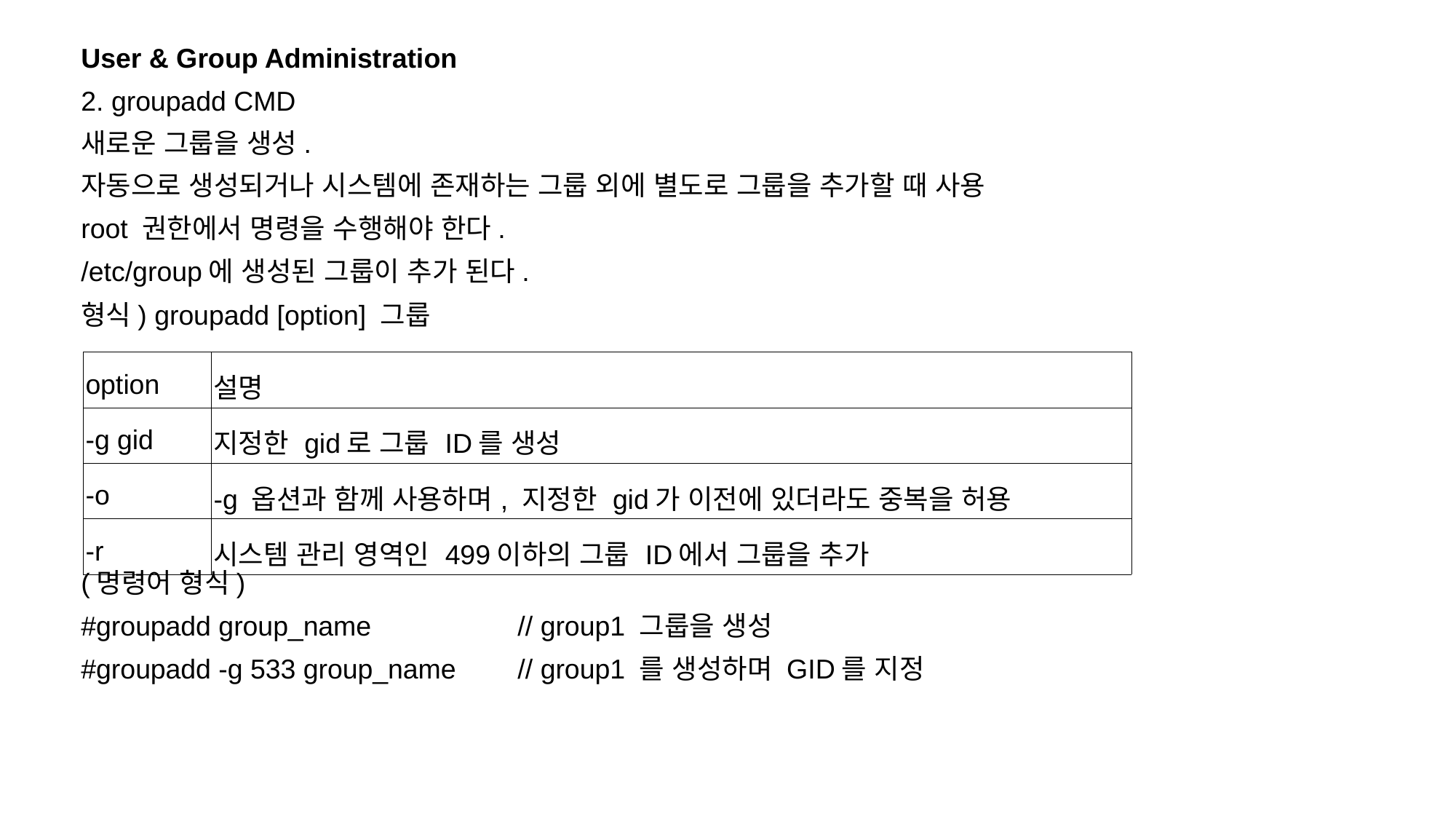

User & Group Administration
2. groupadd CMD
새로운 그룹을 생성.
자동으로 생성되거나 시스템에 존재하는 그룹 외에 별도로 그룹을 추가할 때 사용
root 권한에서 명령을 수행해야 한다.
/etc/group에 생성된 그룹이 추가 된다.
형식) groupadd [option] 그룹

(명령어 형식)
#groupadd group_name		// group1 그룹을 생성
#groupadd -g 533 group_name	// group1 를 생성하며 GID를 지정

| option | 설명 |
| --- | --- |
| -g gid | 지정한 gid로 그룹 ID를 생성 |
| -o | -g 옵션과 함께 사용하며, 지정한 gid가 이전에 있더라도 중복을 허용 |
| -r | 시스템 관리 영역인 499이하의 그룹 ID에서 그룹을 추가 |